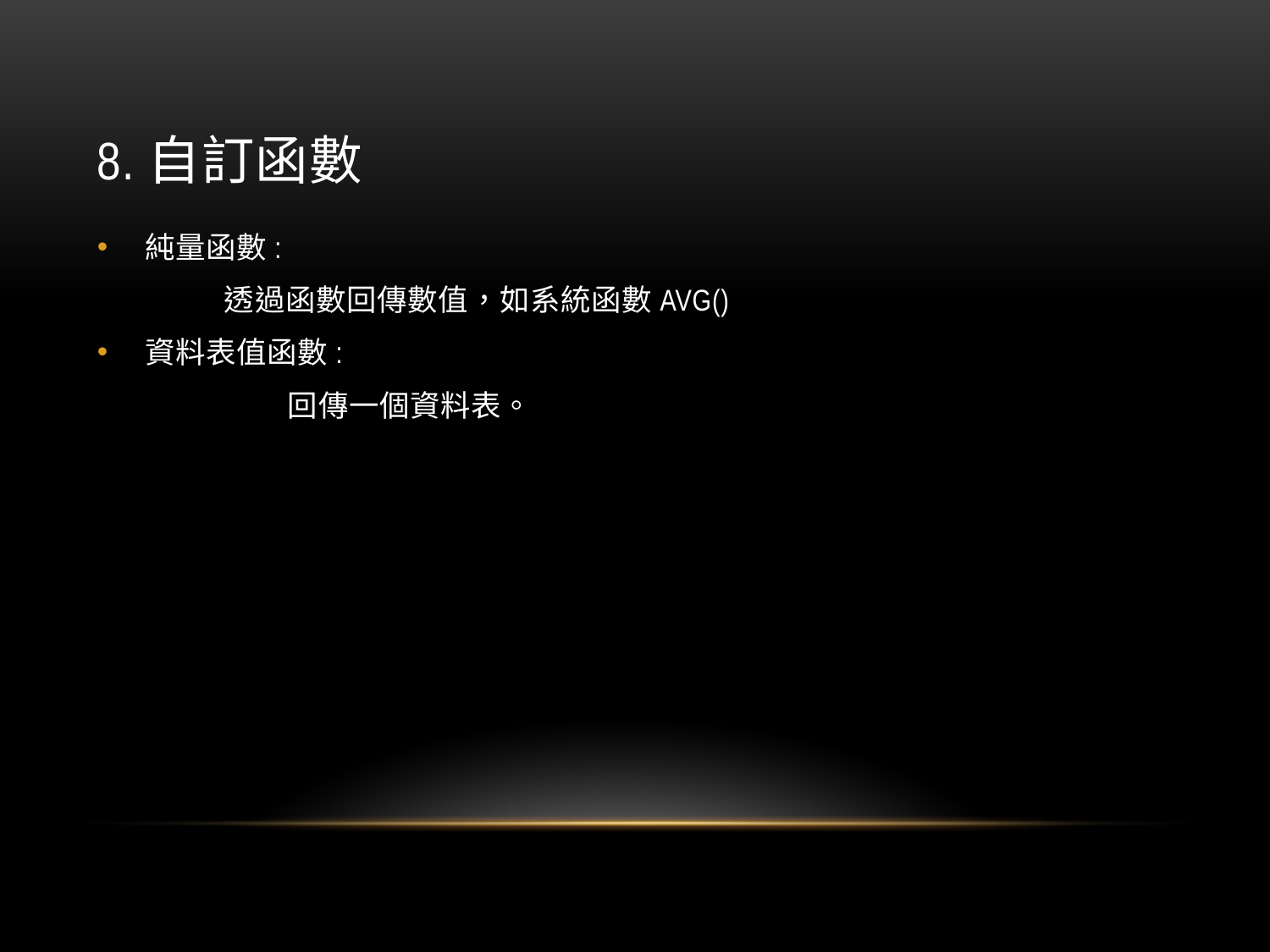

# 8.自訂函數
純量函數:
	透過函數回傳數值，如系統函數AVG()
資料表值函數:
	回傳一個資料表。